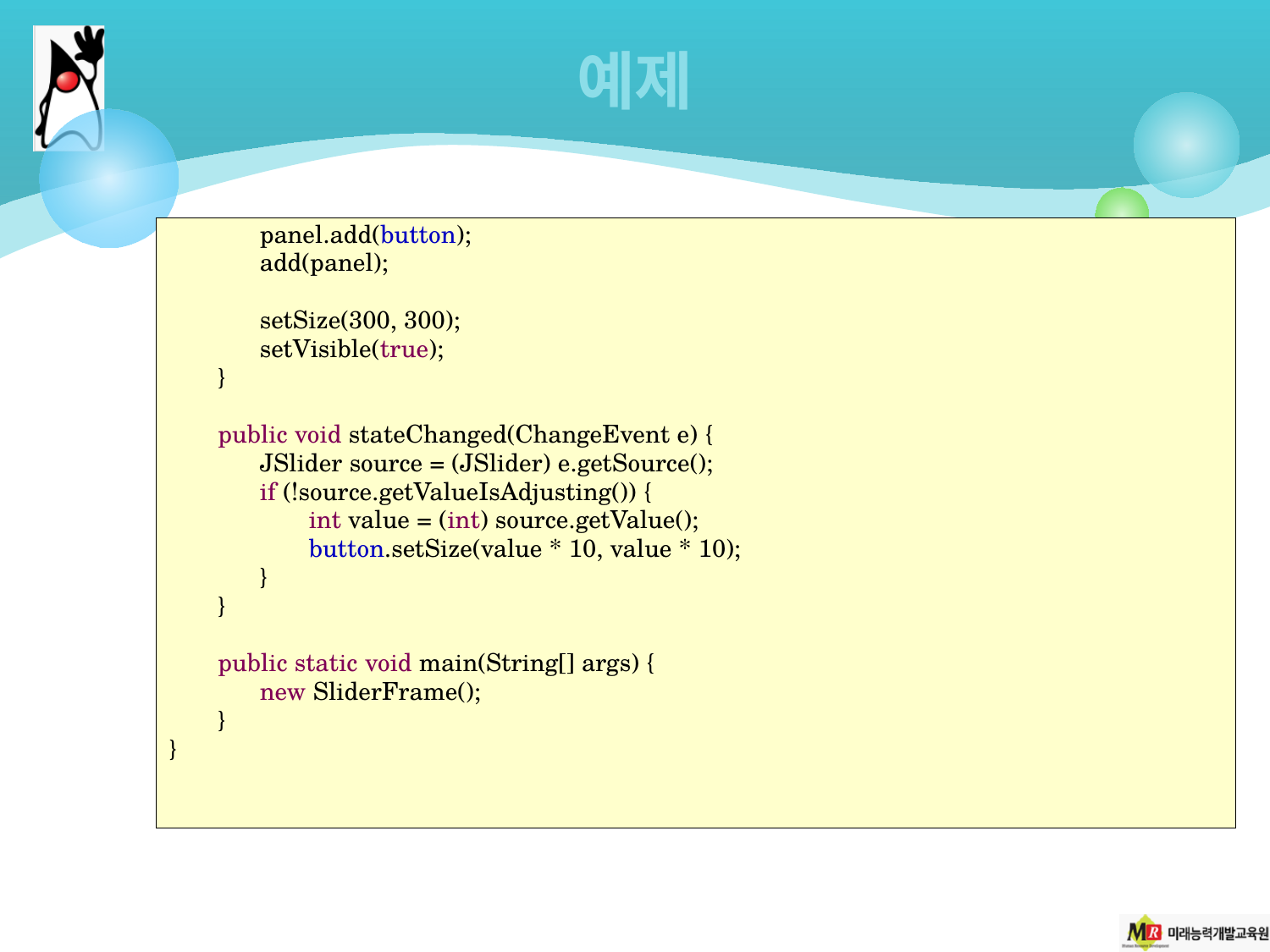

# 예제
             panel.add(button);
             add(panel);

             setSize(300, 300);
             setVisible(true);
       }

       public void stateChanged(ChangeEvent e) {
             JSlider source = (JSlider) e.getSource();
             if (!source.getValueIsAdjusting()) {
                    int value = (int) source.getValue();
                    button.setSize(value * 10, value * 10);
             }
       }

       public static void main(String[] args) {
             new SliderFrame();
       }
}